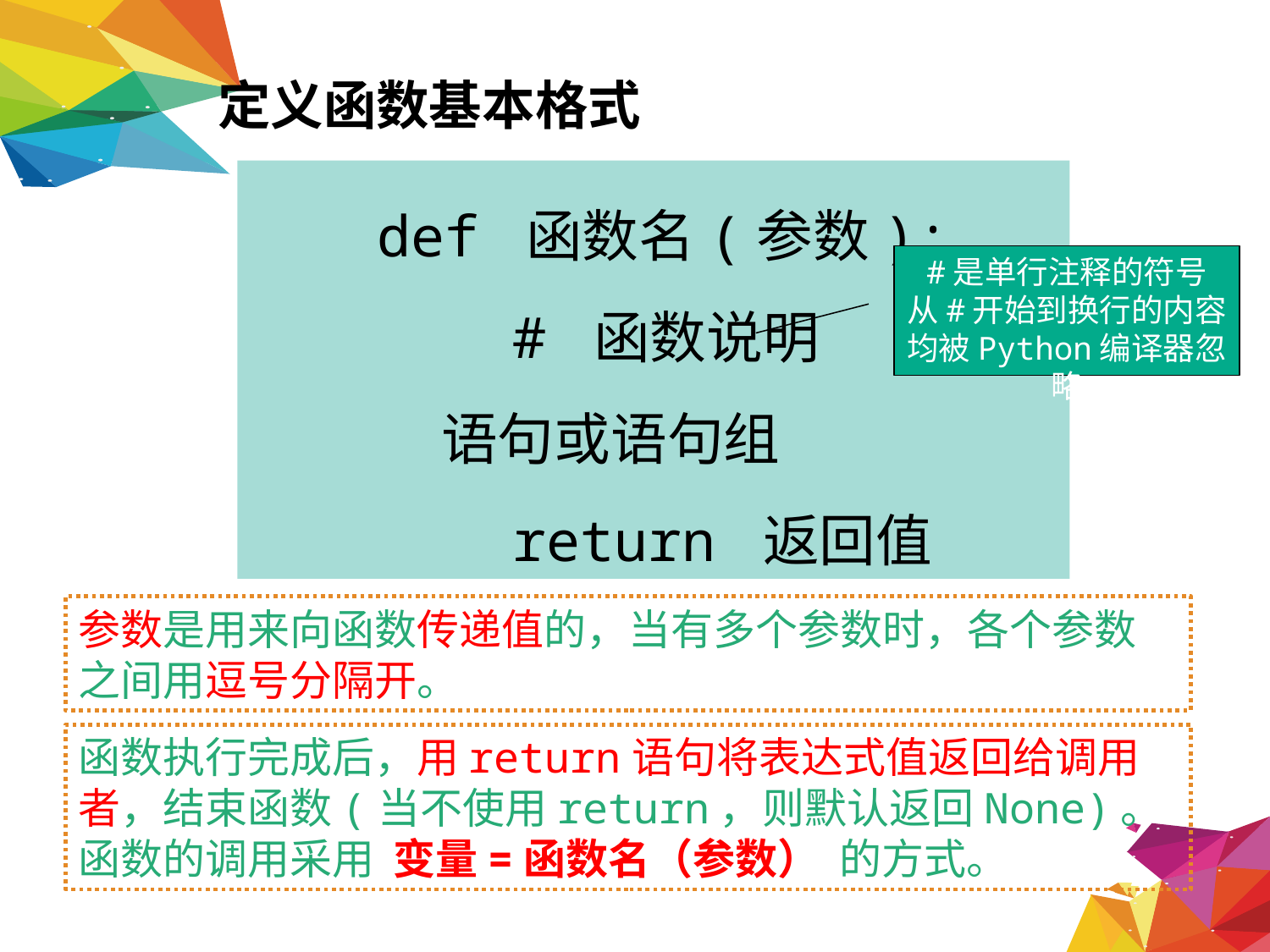

定义函数基本格式
def 函数名(参数):
    # 函数说明
    语句或语句组
    return 返回值
#是单行注释的符号
从#开始到换行的内容均被Python编译器忽略
参数是用来向函数传递值的，当有多个参数时，各个参数之间用逗号分隔开。
函数执行完成后，用return语句将表达式值返回给调用者，结束函数(当不使用return，则默认返回None)。
函数的调用采用  变量=函数名（参数）  的方式。